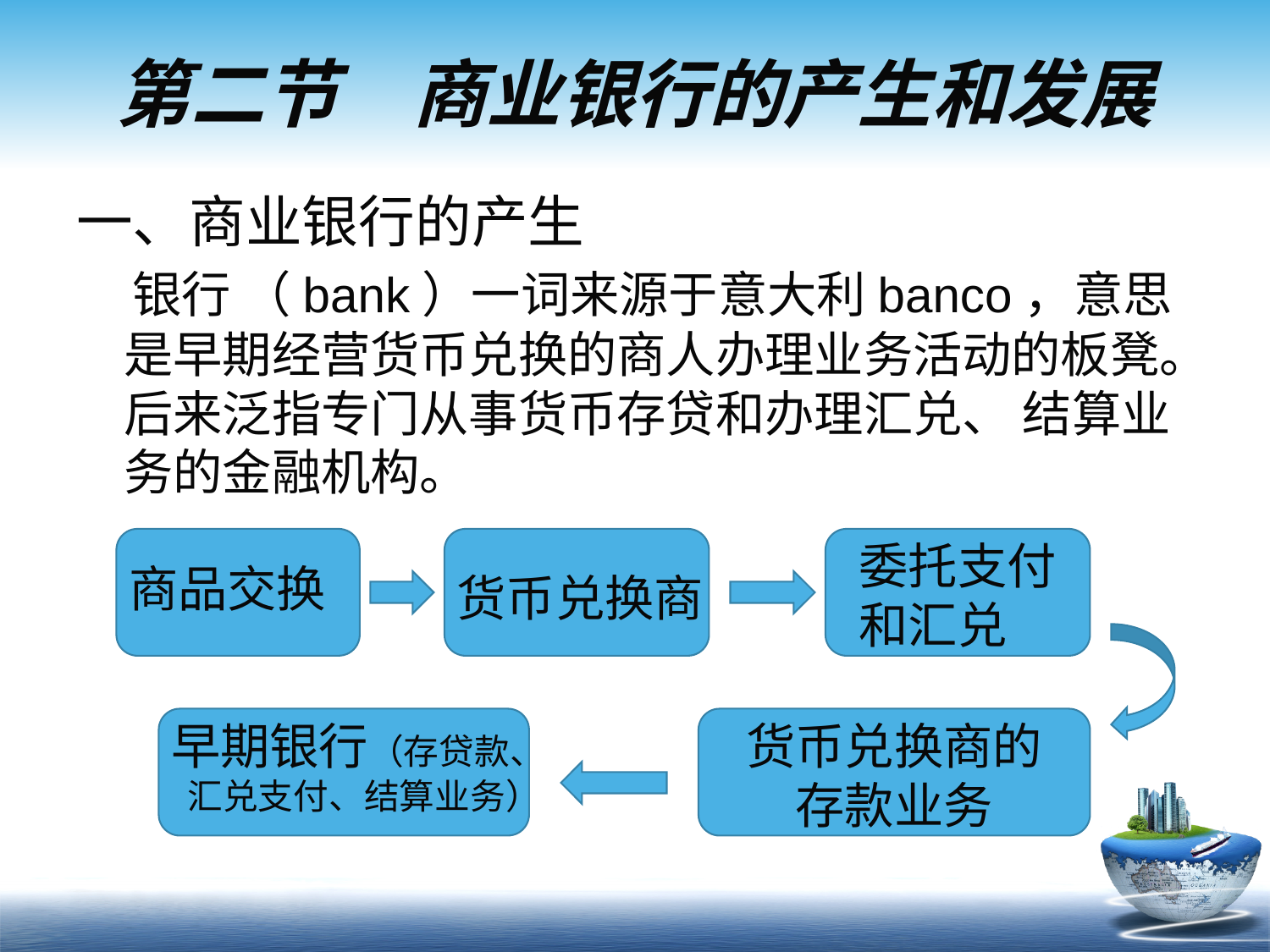

# 第二节　商业银行的产生和发展
一、商业银行的产生
    银行 （bank）一词来源于意大利banco，意思是早期经营货币兑换的商人办理业务活动的板凳。后来泛指专门从事货币存贷和办理汇兑、 结算业务的金融机构。

委托支付
和汇兑

商品交换
货币兑换商

早期银行（存贷款、
 汇兑支付、结算业务）
货币兑换商的
存款业务